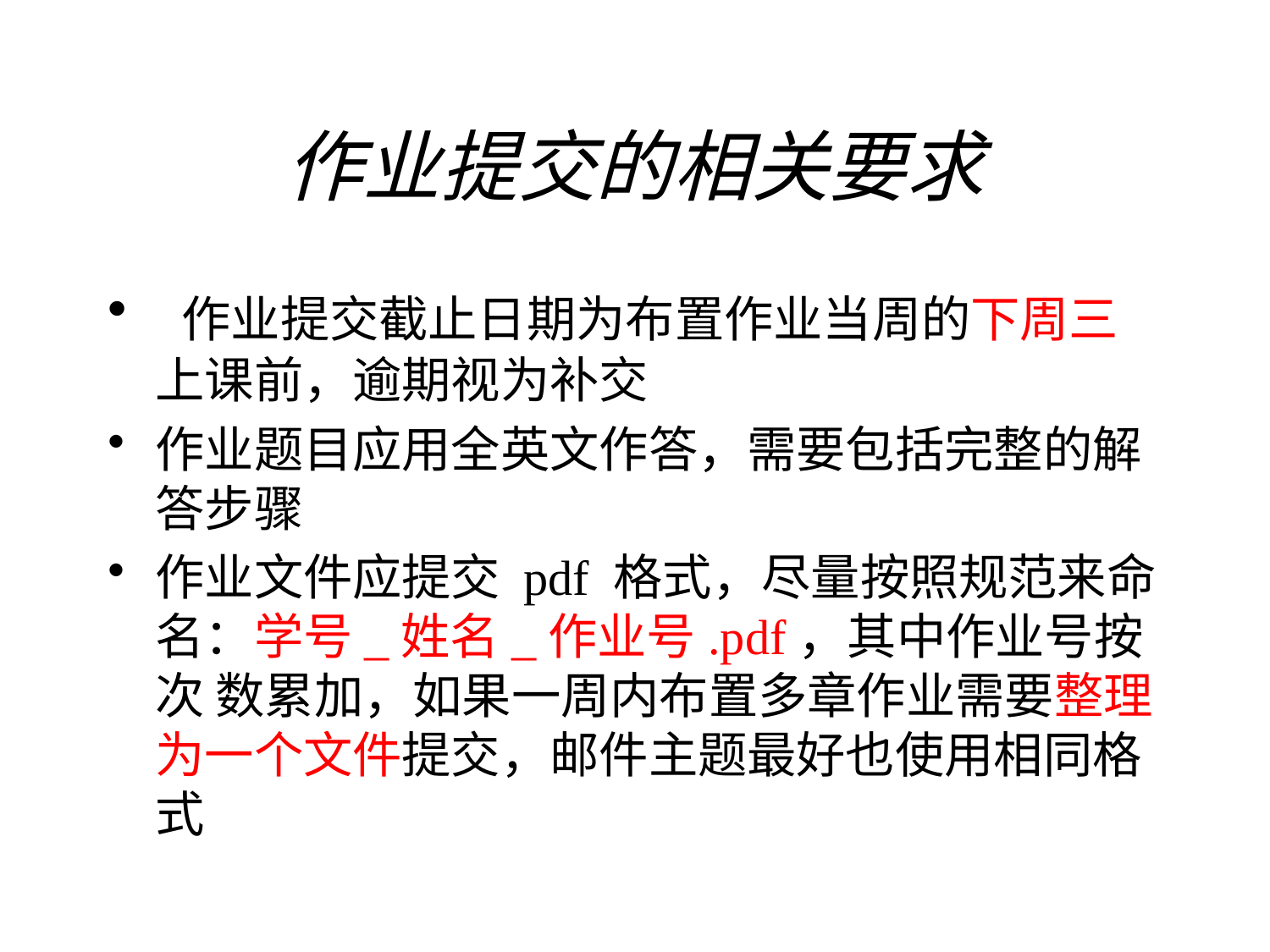

# 作业提交的相关要求
 作业提交截止日期为布置作业当周的下周三上课前，逾期视为补交
作业题目应用全英文作答，需要包括完整的解答步骤
作业文件应提交 pdf 格式，尽量按照规范来命名：学号_姓名_作业号.pdf，其中作业号按次 数累加，如果一周内布置多章作业需要整理为一个文件提交，邮件主题最好也使用相同格式